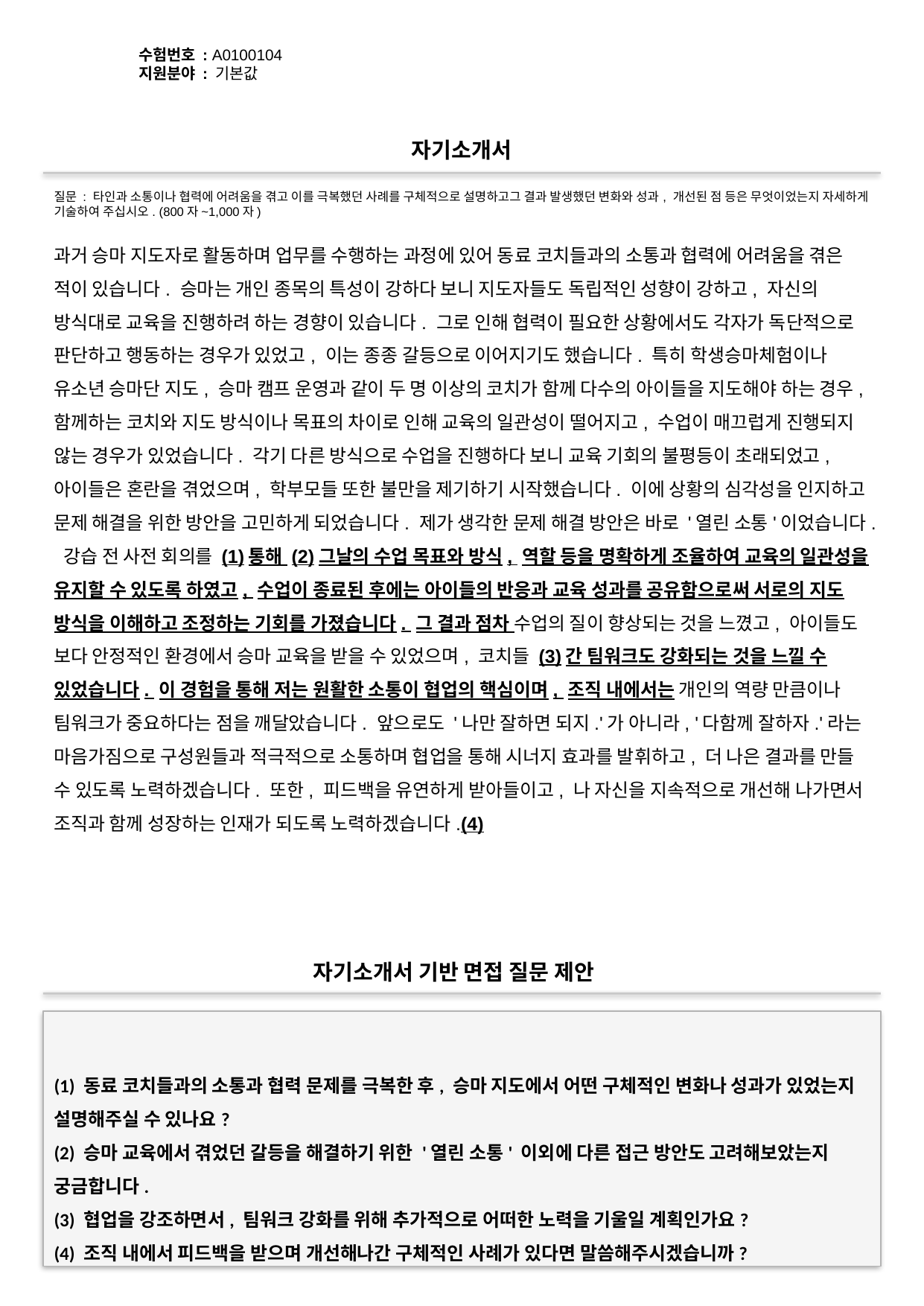

수험번호 : A0100104
지원분야 : 기본값
#

자기소개서

질문 : 타인과 소통이나 협력에 어려움을 겪고 이를 극복했던 사례를 구체적으로 설명하고그 결과 발생했던 변화와 성과, 개선된 점 등은 무엇이었는지 자세하게 기술하여 주십시오. (800자~1,000자)

과거 승마 지도자로 활동하며 업무를 수행하는 과정에 있어 동료 코치들과의 소통과 협력에 어려움을 겪은 적이 있습니다. 승마는 개인 종목의 특성이 강하다 보니 지도자들도 독립적인 성향이 강하고, 자신의 방식대로 교육을 진행하려 하는 경향이 있습니다. 그로 인해 협력이 필요한 상황에서도 각자가 독단적으로 판단하고 행동하는 경우가 있었고, 이는 종종 갈등으로 이어지기도 했습니다. 특히 학생승마체험이나 유소년 승마단 지도, 승마 캠프 운영과 같이 두 명 이상의 코치가 함께 다수의 아이들을 지도해야 하는 경우, 함께하는 코치와 지도 방식이나 목표의 차이로 인해 교육의 일관성이 떨어지고, 수업이 매끄럽게 진행되지 않는 경우가 있었습니다. 각기 다른 방식으로 수업을 진행하다 보니 교육 기회의 불평등이 초래되었고, 아이들은 혼란을 겪었으며, 학부모들 또한 불만을 제기하기 시작했습니다. 이에 상황의 심각성을 인지하고 문제 해결을 위한 방안을 고민하게 되었습니다. 제가 생각한 문제 해결 방안은 바로 '열린 소통'이었습니다. 강습 전 사전 회의를 (1)통해 (2)그날의 수업 목표와 방식, 역할 등을 명확하게 조율하여 교육의 일관성을 유지할 수 있도록 하였고, 수업이 종료된 후에는 아이들의 반응과 교육 성과를 공유함으로써 서로의 지도 방식을 이해하고 조정하는 기회를 가졌습니다. 그 결과 점차 수업의 질이 향상되는 것을 느꼈고, 아이들도 보다 안정적인 환경에서 승마 교육을 받을 수 있었으며, 코치들 (3)간 팀워크도 강화되는 것을 느낄 수 있었습니다. 이 경험을 통해 저는 원활한 소통이 협업의 핵심이며, 조직 내에서는 개인의 역량 만큼이나 팀워크가 중요하다는 점을 깨달았습니다. 앞으로도 '나만 잘하면 되지.'가 아니라, '다함께 잘하자.'라는 마음가짐으로 구성원들과 적극적으로 소통하며 협업을 통해 시너지 효과를 발휘하고, 더 나은 결과를 만들 수 있도록 노력하겠습니다. 또한, 피드백을 유연하게 받아들이고, 나 자신을 지속적으로 개선해 나가면서 조직과 함께 성장하는 인재가 되도록 노력하겠습니다.(4)

자기소개서 기반 면접 질문 제안

(1) 동료 코치들과의 소통과 협력 문제를 극복한 후, 승마 지도에서 어떤 구체적인 변화나 성과가 있었는지 설명해주실 수 있나요?
(2) 승마 교육에서 겪었던 갈등을 해결하기 위한 '열린 소통' 이외에 다른 접근 방안도 고려해보았는지 궁금합니다.
(3) 협업을 강조하면서, 팀워크 강화를 위해 추가적으로 어떠한 노력을 기울일 계획인가요?
(4) 조직 내에서 피드백을 받으며 개선해나간 구체적인 사례가 있다면 말씀해주시겠습니까?